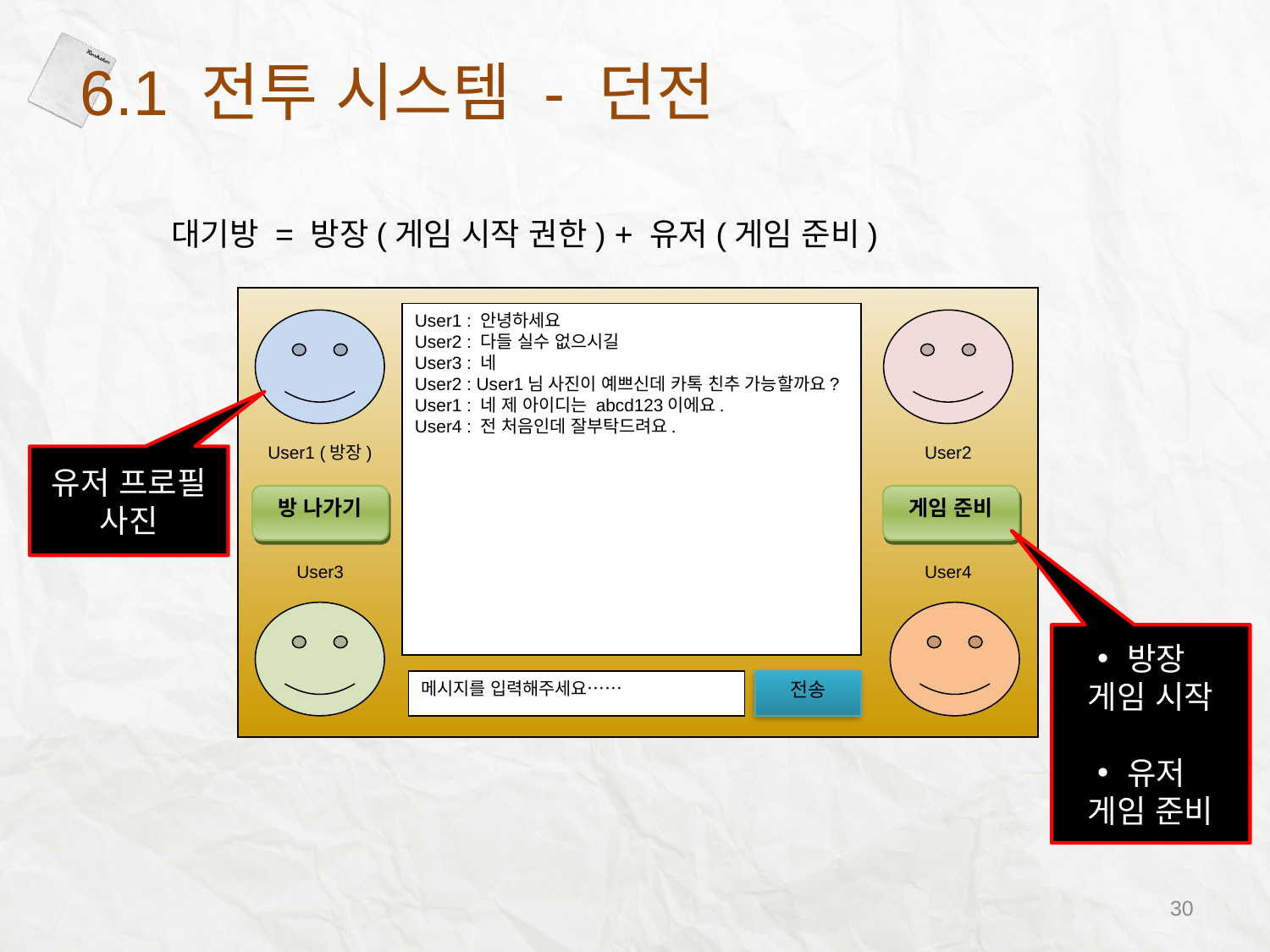

6.1 전투 시스템 - 던전
대기방 = 방장(게임 시작 권한) + 유저(게임 준비)

User1 : 안녕하세요
User2 : 다들 실수 없으시길
User3 : 네
User2 : User1님 사진이 예쁘신데 카톡 친추 가능할까요?
User1 : 네 제 아이디는 abcd123이에요.
User4 : 전 처음인데 잘부탁드려요.

User1 (방장)
User2
User3
User4

메시지를 입력해주세요……
전송
유저 프로필 사진
방 나가기
게임 준비
방장
게임 시작

유저
게임 준비
30